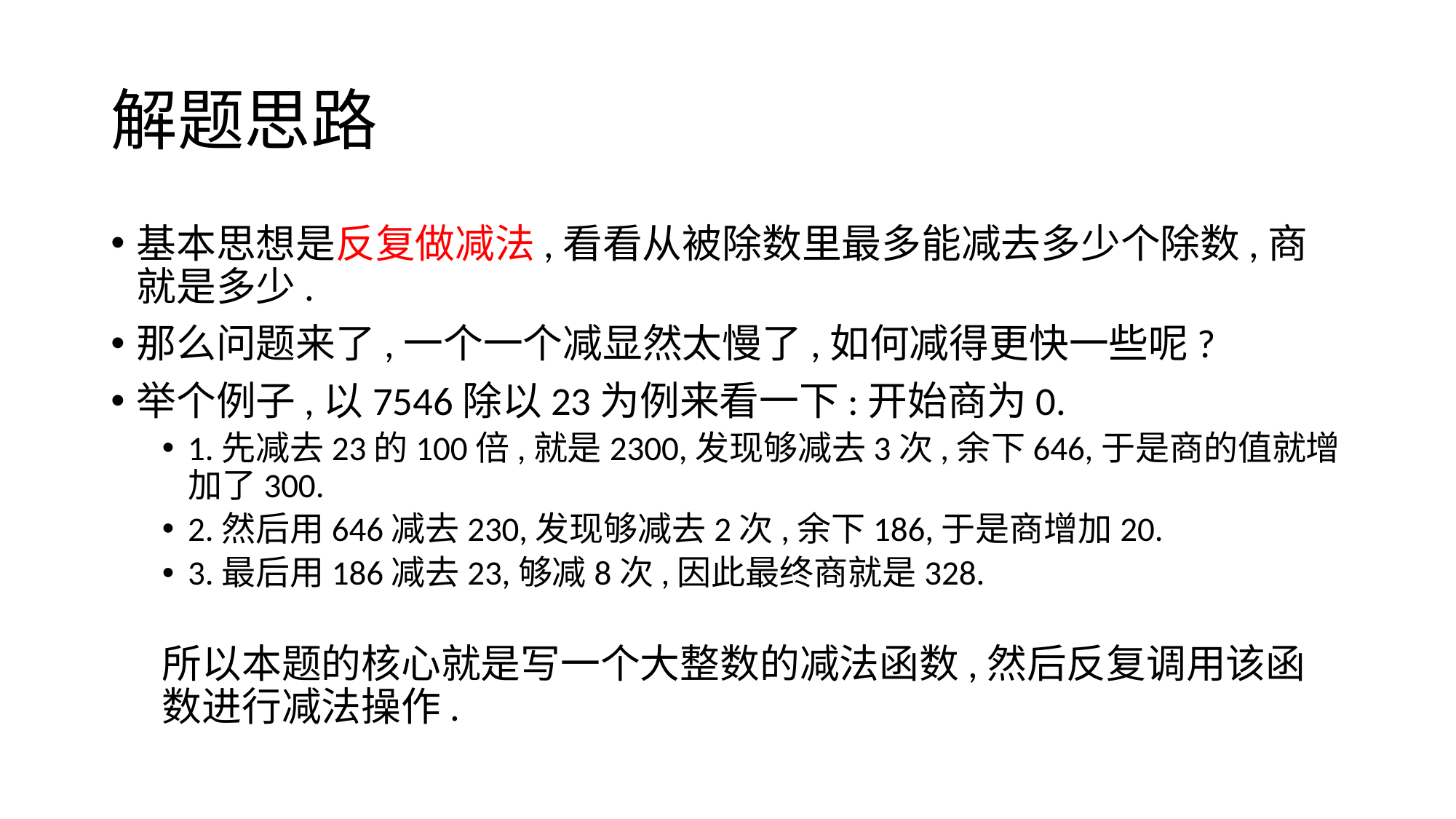

# 解题思路
基本思想是反复做减法,看看从被除数里最多能减去多少个除数,商就是多少.
那么问题来了,一个一个减显然太慢了,如何减得更快一些呢?
举个例子,以7546除以23为例来看一下:开始商为0.
1.先减去23的100倍,就是2300,发现够减去3次,余下646,于是商的值就增加了300.
2.然后用646减去230,发现够减去2次,余下186,于是商增加20.
3.最后用186减去23,够减8次,因此最终商就是328.

所以本题的核心就是写一个大整数的减法函数,然后反复调用该函数进行减法操作.